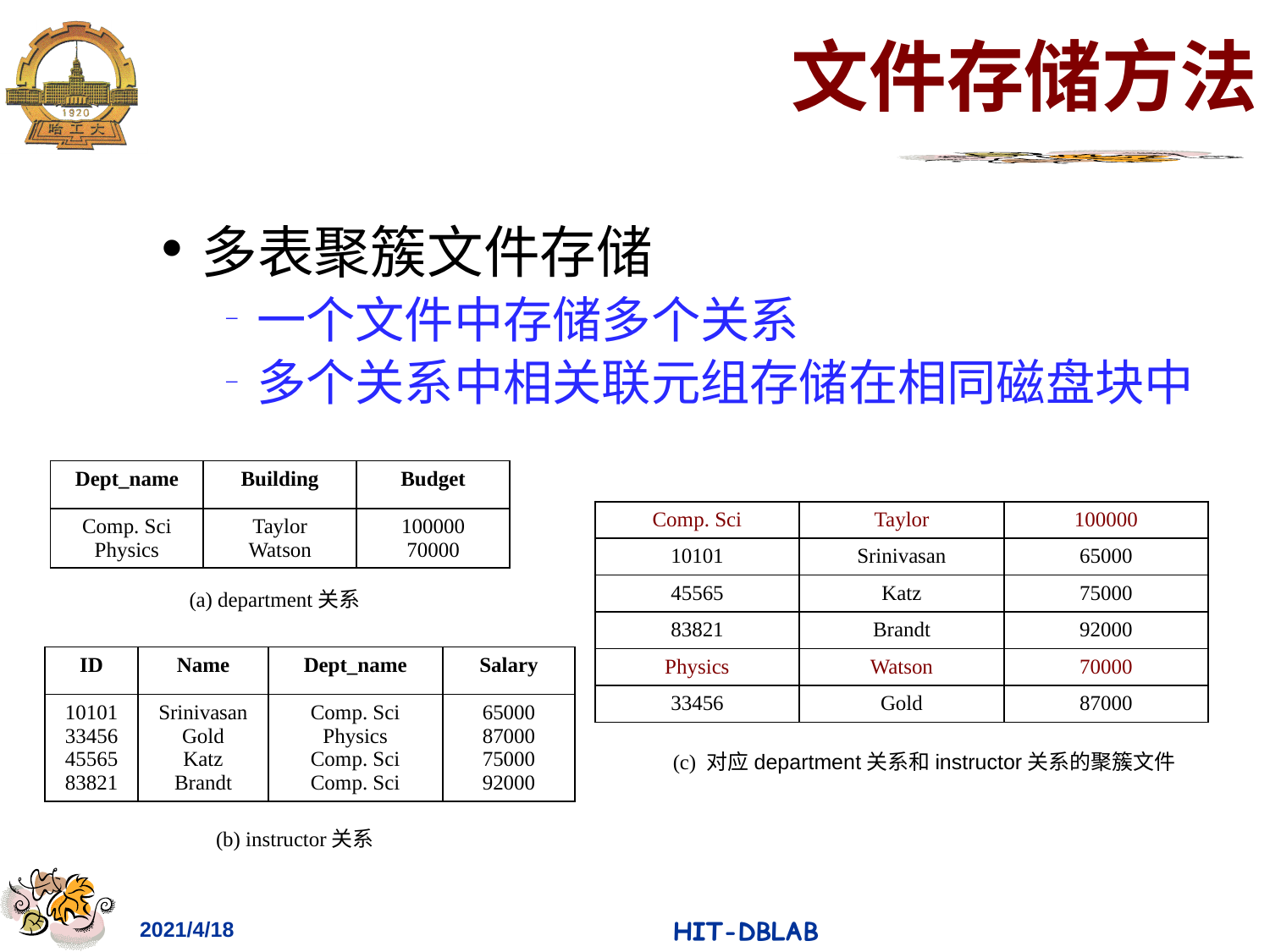

# 文件存储方法
多表聚簇文件存储
一个文件中存储多个关系
多个关系中相关联元组存储在相同磁盘块中
| Dept\_name | Building | Budget |
| --- | --- | --- |
| Comp. Sci Physics | Taylor Watson | 100000 70000 |
| Comp. Sci | Taylor | 100000 |
| --- | --- | --- |
| 10101 | Srinivasan | 65000 |
| 45565 | Katz | 75000 |
| 83821 | Brandt | 92000 |
| Physics | Watson | 70000 |
| 33456 | Gold | 87000 |
(a) department关系
| ID | Name | Dept\_name | Salary |
| --- | --- | --- | --- |
| 10101 33456 45565 83821 | Srinivasan Gold Katz Brandt | Comp. Sci Physics Comp. Sci Comp. Sci | 65000 87000 75000 92000 |
(c) 对应department关系和instructor关系的聚簇文件
(b) instructor关系
2021/4/18
HIT-DBLAB
32